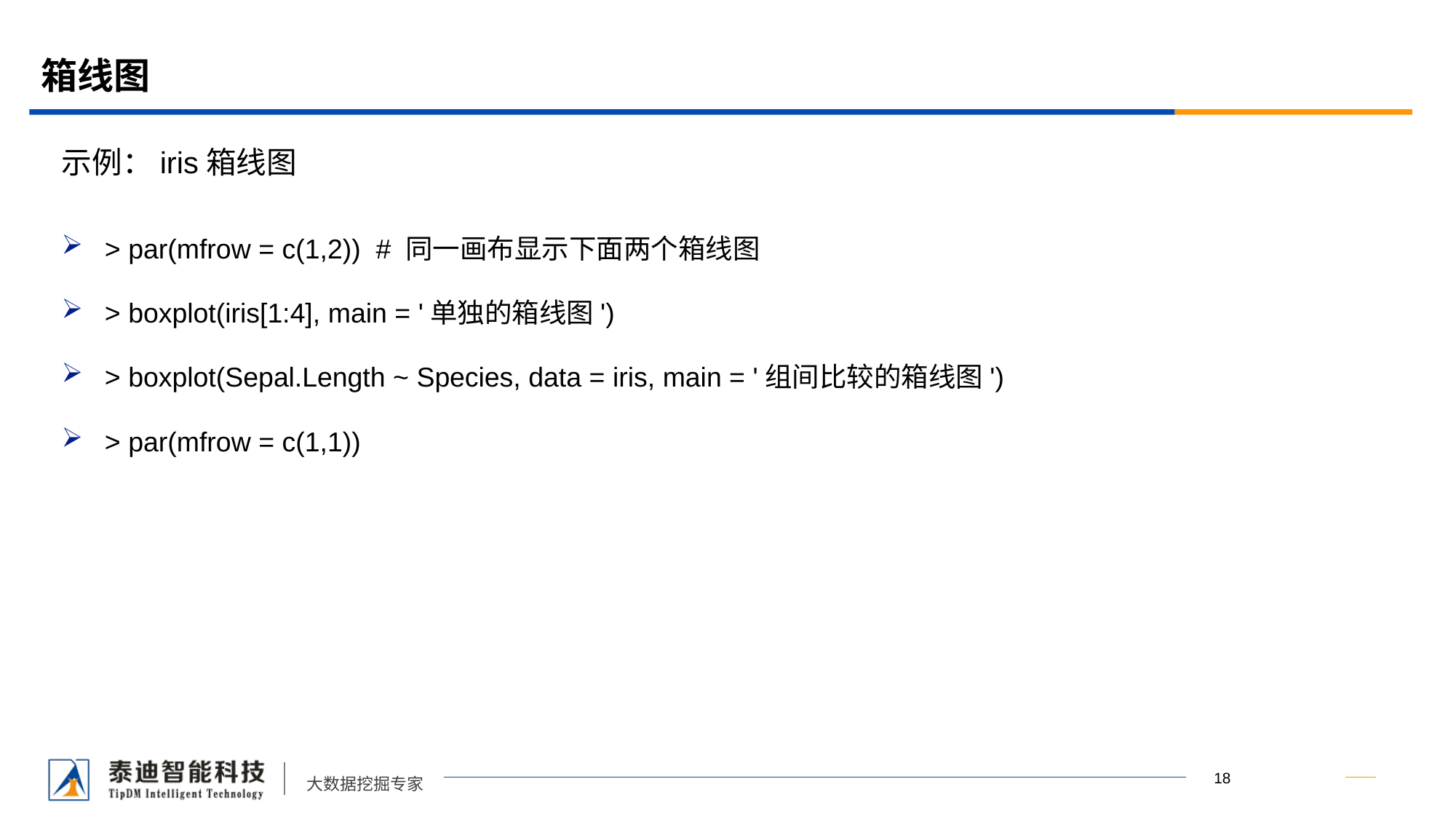

# 箱线图
示例：iris箱线图
> par(mfrow = c(1,2))  # 同一画布显示下面两个箱线图
> boxplot(iris[1:4], main = '单独的箱线图')
> boxplot(Sepal.Length ~ Species, data = iris, main = '组间比较的箱线图')
> par(mfrow = c(1,1))